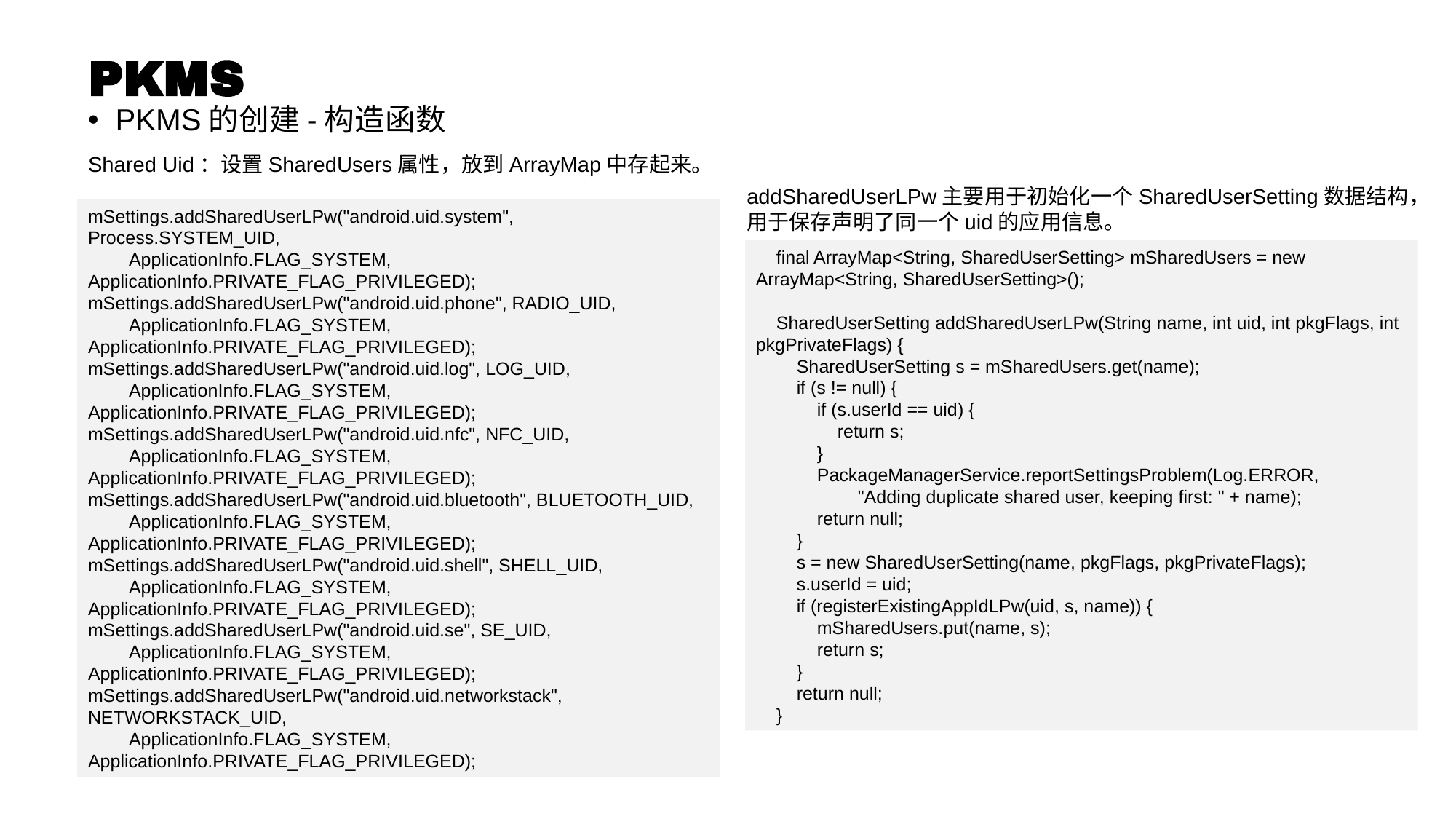

# PKMS
PKMS的创建-构造函数

Shared Uid：设置SharedUsers属性，放到ArrayMap中存起来。
addSharedUserLPw主要用于初始化一个SharedUserSetting数据结构，用于保存声明了同一个uid的应用信息。
mSettings.addSharedUserLPw("android.uid.system", Process.SYSTEM_UID,
        ApplicationInfo.FLAG_SYSTEM, ApplicationInfo.PRIVATE_FLAG_PRIVILEGED);
mSettings.addSharedUserLPw("android.uid.phone", RADIO_UID,
        ApplicationInfo.FLAG_SYSTEM, ApplicationInfo.PRIVATE_FLAG_PRIVILEGED);
mSettings.addSharedUserLPw("android.uid.log", LOG_UID,
        ApplicationInfo.FLAG_SYSTEM, ApplicationInfo.PRIVATE_FLAG_PRIVILEGED);
mSettings.addSharedUserLPw("android.uid.nfc", NFC_UID,
        ApplicationInfo.FLAG_SYSTEM, ApplicationInfo.PRIVATE_FLAG_PRIVILEGED);
mSettings.addSharedUserLPw("android.uid.bluetooth", BLUETOOTH_UID,
        ApplicationInfo.FLAG_SYSTEM, ApplicationInfo.PRIVATE_FLAG_PRIVILEGED);
mSettings.addSharedUserLPw("android.uid.shell", SHELL_UID,
        ApplicationInfo.FLAG_SYSTEM, ApplicationInfo.PRIVATE_FLAG_PRIVILEGED);
mSettings.addSharedUserLPw("android.uid.se", SE_UID,
        ApplicationInfo.FLAG_SYSTEM, ApplicationInfo.PRIVATE_FLAG_PRIVILEGED);
mSettings.addSharedUserLPw("android.uid.networkstack", NETWORKSTACK_UID,
        ApplicationInfo.FLAG_SYSTEM, ApplicationInfo.PRIVATE_FLAG_PRIVILEGED);
    final ArrayMap<String, SharedUserSetting> mSharedUsers = new ArrayMap<String, SharedUserSetting>();

    SharedUserSetting addSharedUserLPw(String name, int uid, int pkgFlags, int pkgPrivateFlags) {
        SharedUserSetting s = mSharedUsers.get(name);
        if (s != null) {
            if (s.userId == uid) {
                return s;
            }
            PackageManagerService.reportSettingsProblem(Log.ERROR,
                    "Adding duplicate shared user, keeping first: " + name);
            return null;
        }
        s = new SharedUserSetting(name, pkgFlags, pkgPrivateFlags);
        s.userId = uid;
        if (registerExistingAppIdLPw(uid, s, name)) {
            mSharedUsers.put(name, s);
            return s;
        }
        return null;
    }